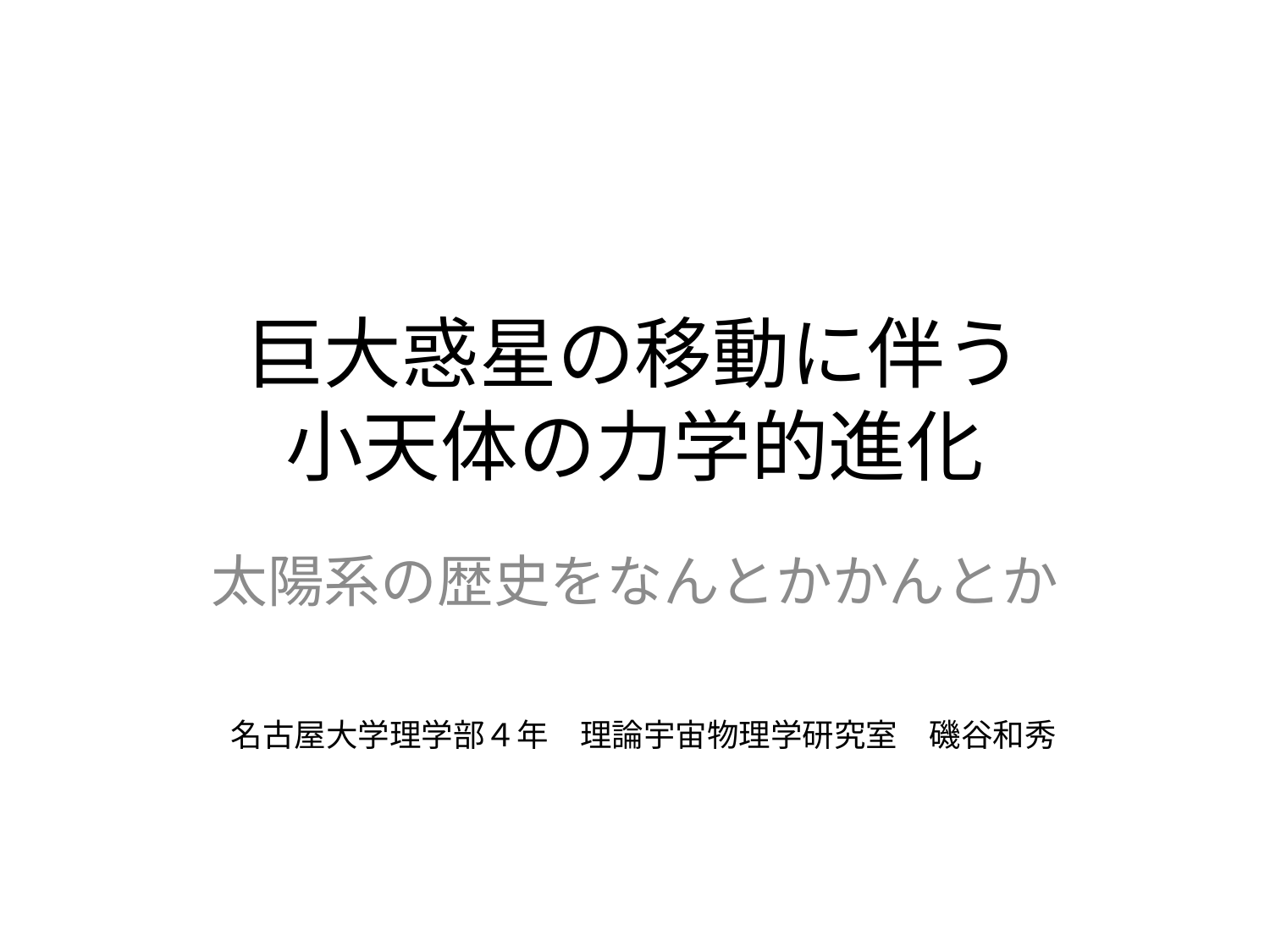

# 巨大惑星の移動に伴う 小天体の力学的進化
太陽系の歴史をなんとかかんとか
名古屋大学理学部４年　理論宇宙物理学研究室　磯谷和秀